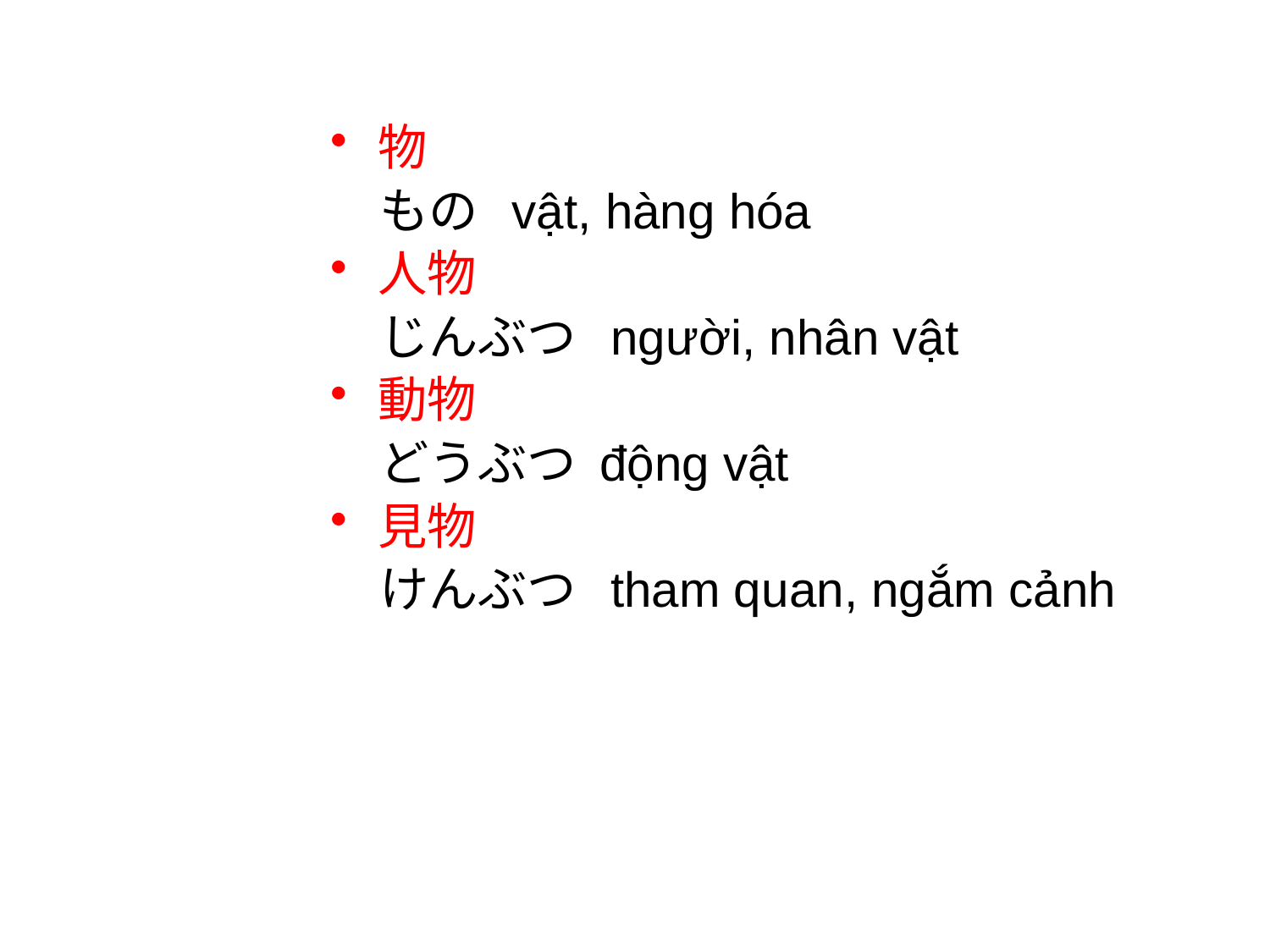

物
　もの  vật, hàng hóa
人物
　じんぶつ  người, nhân vật
動物
　どうぶつ động vật
見物
　けんぶつ  tham quan, ngắm cảnh